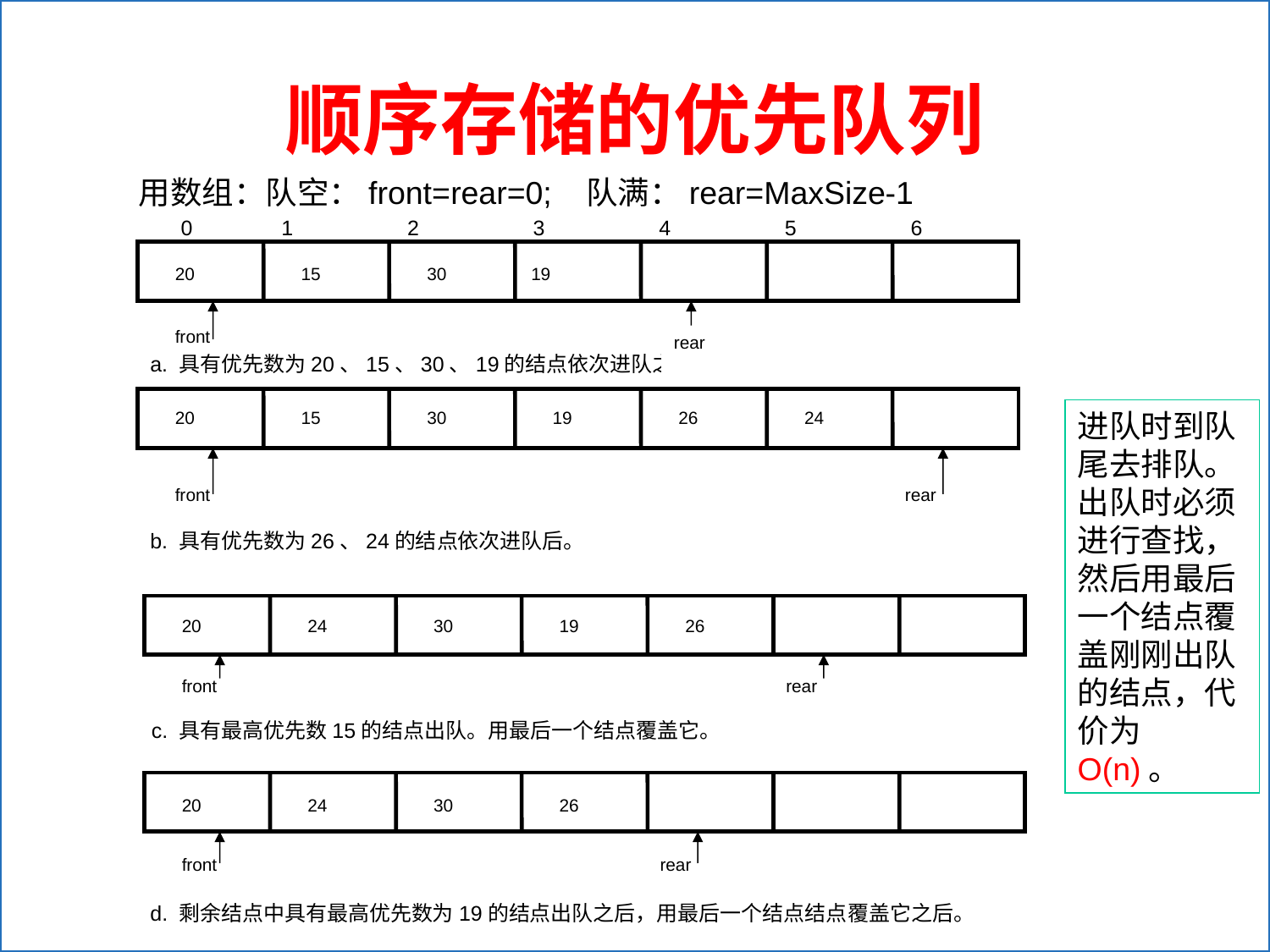

顺序存储的优先队列
用数组：队空：front=rear=0;   队满：rear=MaxSize-1
0

1

2

3

4

5

6

19

20

15

30

19

front

rear

a. 具有优先数为20、15、30、19的结点依次进队之后。

进队时到队尾去排队。
出队时必须进行查找，然后用最后一个结点覆盖刚刚出队的结点，代价为O(n)。
20

15

30

19

26

24

front

rear

b. 具有优先数为26、24的结点依次进队后。

20

24

30

19

26

front
rear

c. 具有最高优先数15的结点出队。用最后一个结点覆盖它。

20

24

30

26

front

rear

d. 剩余结点中具有最高优先数为19的结点出队之后，用最后一个结点结点覆盖它之后。